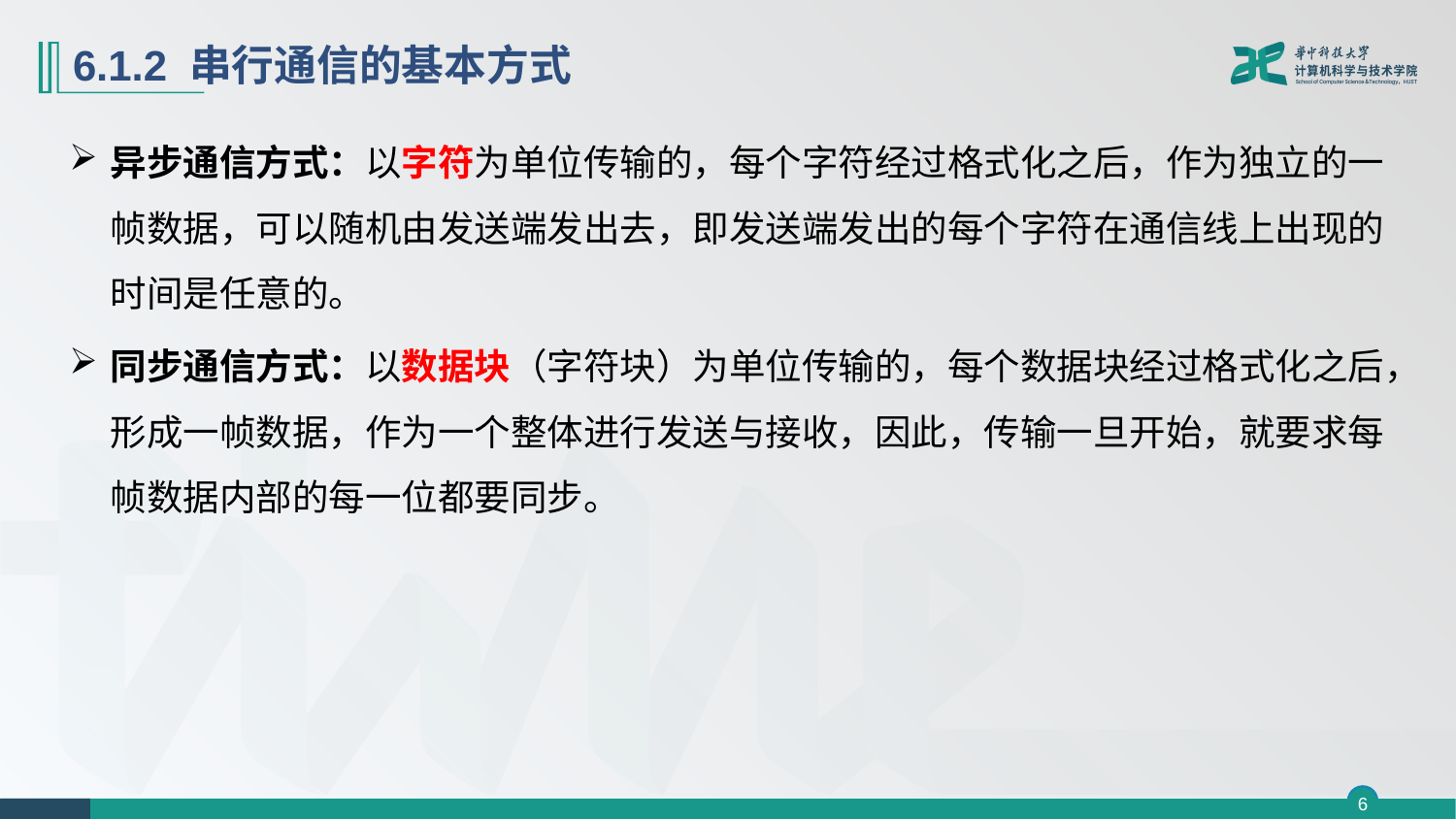

# 6.1.2 串行通信的基本方式
异步通信方式：以字符为单位传输的，每个字符经过格式化之后，作为独立的一帧数据，可以随机由发送端发出去，即发送端发出的每个字符在通信线上出现的时间是任意的。
同步通信方式：以数据块（字符块）为单位传输的，每个数据块经过格式化之后，形成一帧数据，作为一个整体进行发送与接收，因此，传输一旦开始，就要求每帧数据内部的每一位都要同步。